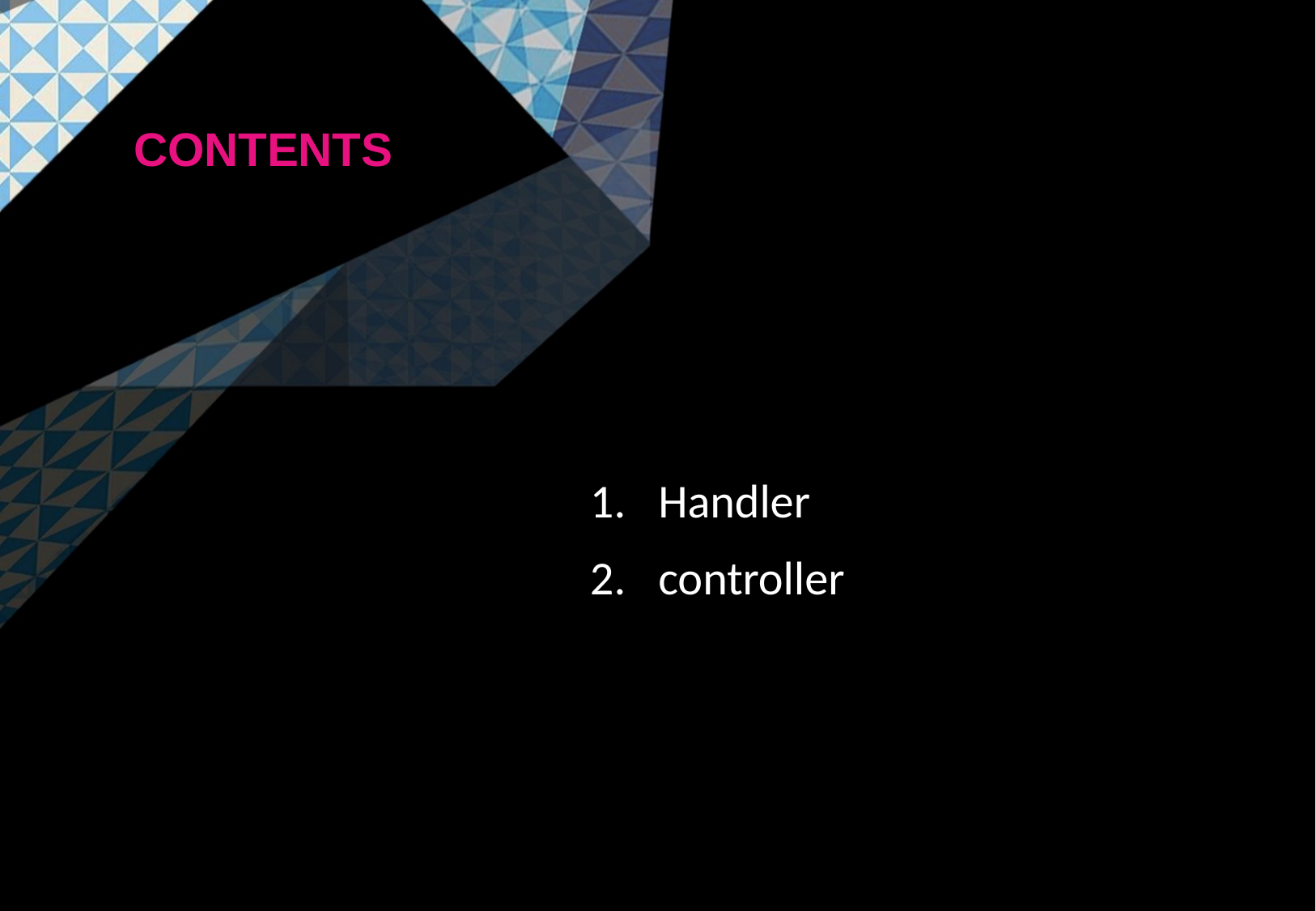

CONTENTS
Handler  (종류 및 특징)
controller  (종류 및 특징)